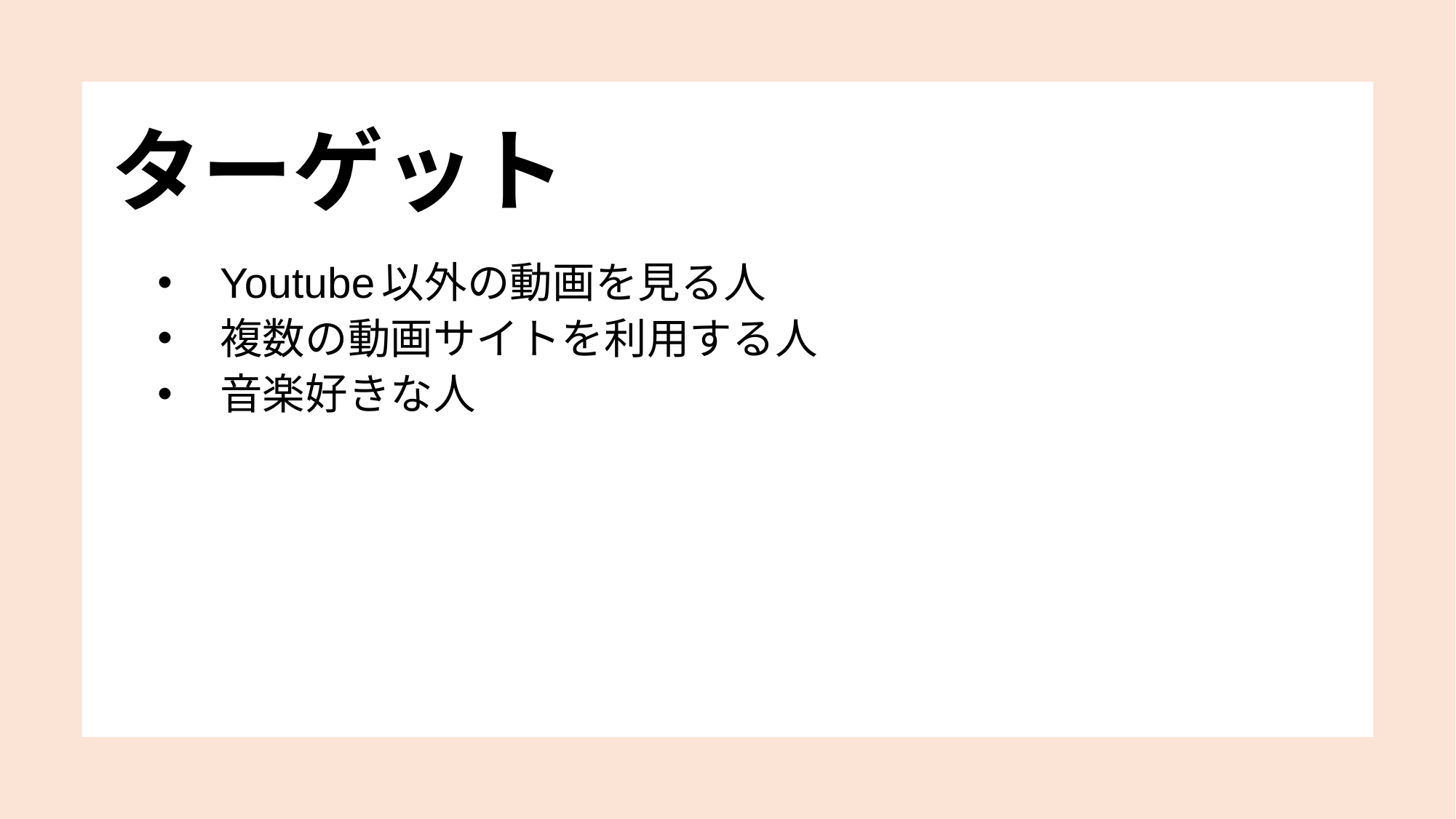

ターゲット

Youtube以外の動画を見る人
複数の動画サイトを利用する人
音楽好きな人